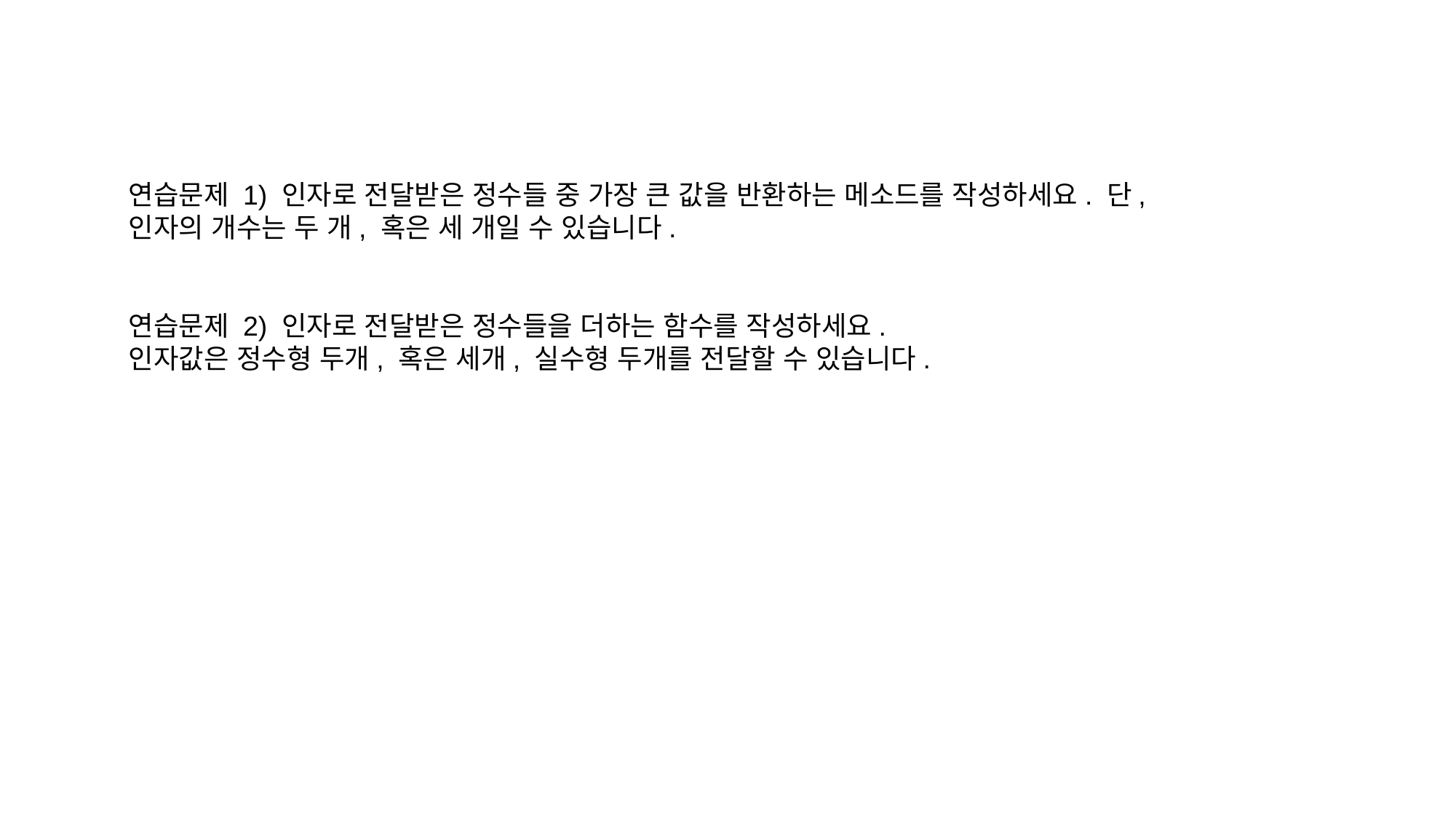

연습문제 1) 인자로 전달받은 정수들 중 가장 큰 값을 반환하는 메소드를 작성하세요. 단, 인자의 개수는 두 개, 혹은 세 개일 수 있습니다.

연습문제 2) 인자로 전달받은 정수들을 더하는 함수를 작성하세요.
인자값은 정수형 두개, 혹은 세개, 실수형 두개를 전달할 수 있습니다.